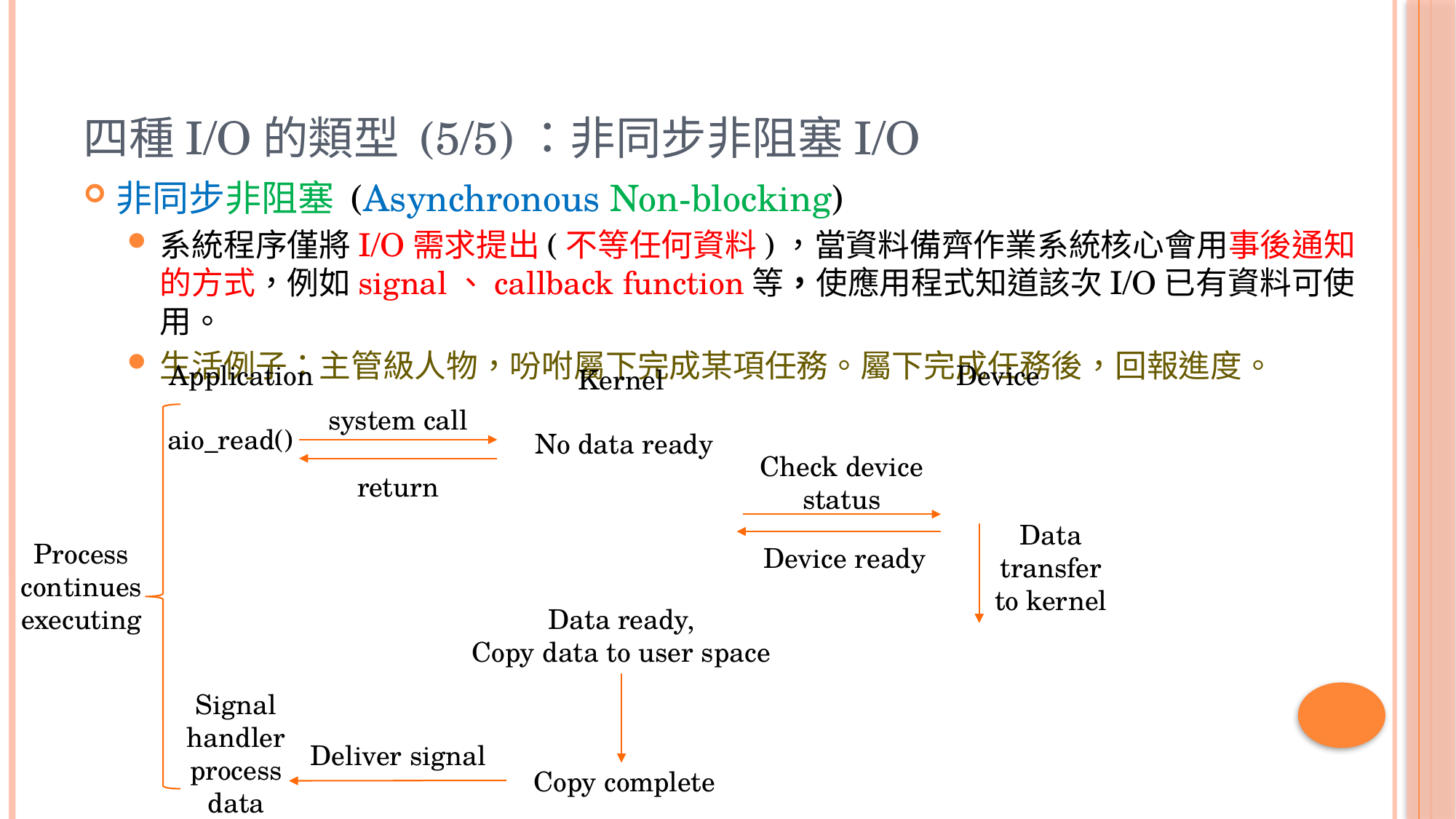

# 四種I/O的類型 (5/5)：非同步非阻塞I/O
非同步非阻塞 (Asynchronous Non-blocking)
系統程序僅將I/O需求提出(不等任何資料)，當資料備齊作業系統核心會用事後通知的方式，例如signal、callback function等，使應用程式知道該次I/O已有資料可使用。
生活例子：主管級人物，吩咐屬下完成某項任務。屬下完成任務後，回報進度。
Application
Device
Kernel
system call

aio_read()
No data ready
Check device status
return
Data transfer to kernel
Process continues executing
Device ready
Data ready,
Copy data to user space
Signal handler process data
Deliver signal
Copy complete